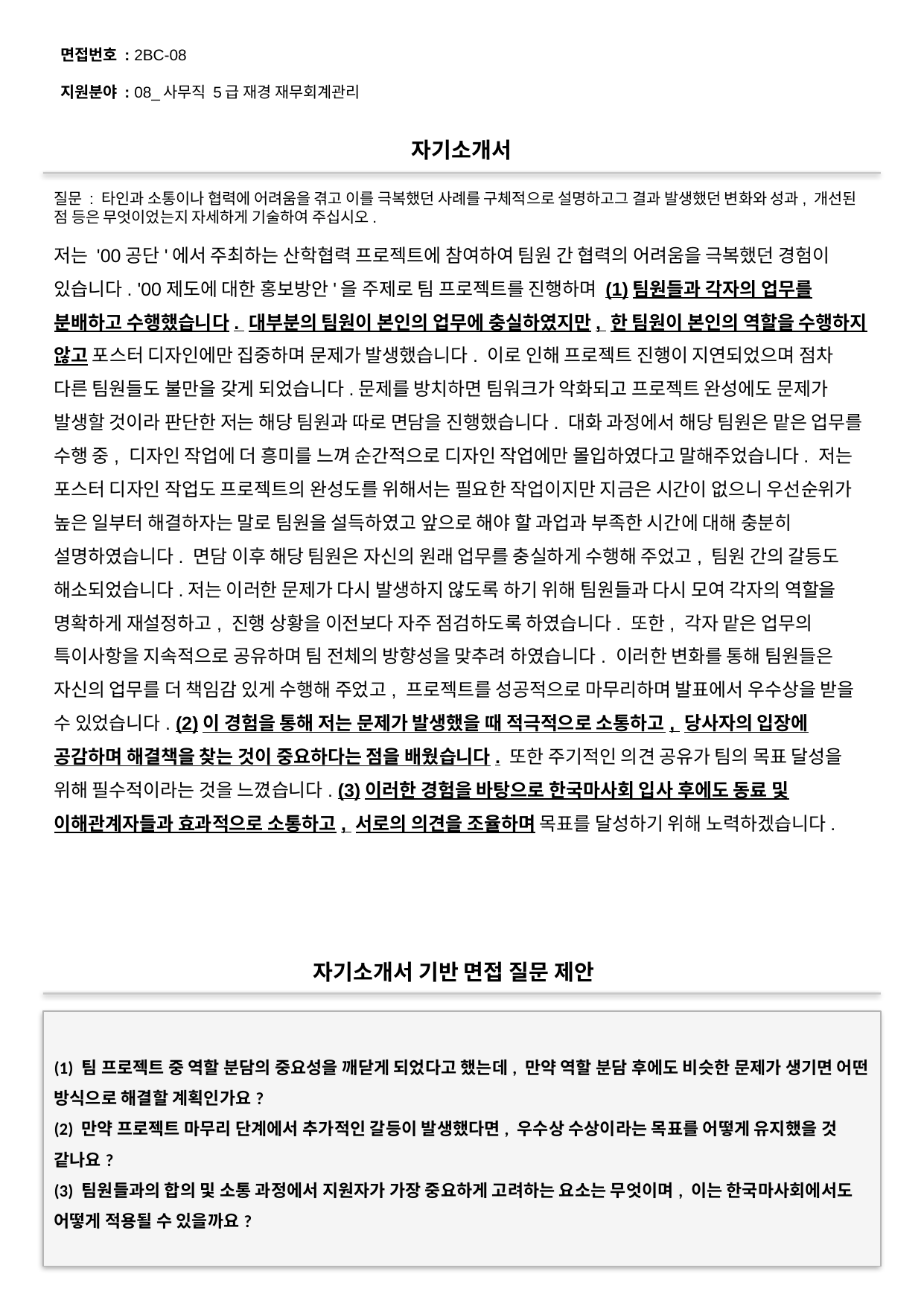

면접번호 : 2BC-08

지원분야 : 08_사무직 5급 재경 재무회계관리
#

자기소개서

질문 : 타인과 소통이나 협력에 어려움을 겪고 이를 극복했던 사례를 구체적으로 설명하고그 결과 발생했던 변화와 성과, 개선된 점 등은 무엇이었는지 자세하게 기술하여 주십시오.

저는 '00공단'에서 주최하는 산학협력 프로젝트에 참여하여 팀원 간 협력의 어려움을 극복했던 경험이 있습니다. '00제도에 대한 홍보방안'을 주제로 팀 프로젝트를 진행하며 (1)팀원들과 각자의 업무를 분배하고 수행했습니다. 대부분의 팀원이 본인의 업무에 충실하였지만, 한 팀원이 본인의 역할을 수행하지 않고 포스터 디자인에만 집중하며 문제가 발생했습니다. 이로 인해 프로젝트 진행이 지연되었으며 점차 다른 팀원들도 불만을 갖게 되었습니다.문제를 방치하면 팀워크가 악화되고 프로젝트 완성에도 문제가 발생할 것이라 판단한 저는 해당 팀원과 따로 면담을 진행했습니다. 대화 과정에서 해당 팀원은 맡은 업무를 수행 중, 디자인 작업에 더 흥미를 느껴 순간적으로 디자인 작업에만 몰입하였다고 말해주었습니다. 저는 포스터 디자인 작업도 프로젝트의 완성도를 위해서는 필요한 작업이지만 지금은 시간이 없으니 우선순위가 높은 일부터 해결하자는 말로 팀원을 설득하였고 앞으로 해야 할 과업과 부족한 시간에 대해 충분히 설명하였습니다. 면담 이후 해당 팀원은 자신의 원래 업무를 충실하게 수행해 주었고, 팀원 간의 갈등도 해소되었습니다.저는 이러한 문제가 다시 발생하지 않도록 하기 위해 팀원들과 다시 모여 각자의 역할을 명확하게 재설정하고, 진행 상황을 이전보다 자주 점검하도록 하였습니다. 또한, 각자 맡은 업무의 특이사항을 지속적으로 공유하며 팀 전체의 방향성을 맞추려 하였습니다. 이러한 변화를 통해 팀원들은 자신의 업무를 더 책임감 있게 수행해 주었고, 프로젝트를 성공적으로 마무리하며 발표에서 우수상을 받을 수 있었습니다. (2)이 경험을 통해 저는 문제가 발생했을 때 적극적으로 소통하고, 당사자의 입장에 공감하며 해결책을 찾는 것이 중요하다는 점을 배웠습니다. 또한 주기적인 의견 공유가 팀의 목표 달성을 위해 필수적이라는 것을 느꼈습니다. (3)이러한 경험을 바탕으로 한국마사회 입사 후에도 동료 및 이해관계자들과 효과적으로 소통하고, 서로의 의견을 조율하며 목표를 달성하기 위해 노력하겠습니다.

자기소개서 기반 면접 질문 제안

(1) 팀 프로젝트 중 역할 분담의 중요성을 깨닫게 되었다고 했는데, 만약 역할 분담 후에도 비슷한 문제가 생기면 어떤 방식으로 해결할 계획인가요?
(2) 만약 프로젝트 마무리 단계에서 추가적인 갈등이 발생했다면, 우수상 수상이라는 목표를 어떻게 유지했을 것 같나요?
(3) 팀원들과의 합의 및 소통 과정에서 지원자가 가장 중요하게 고려하는 요소는 무엇이며, 이는 한국마사회에서도 어떻게 적용될 수 있을까요?